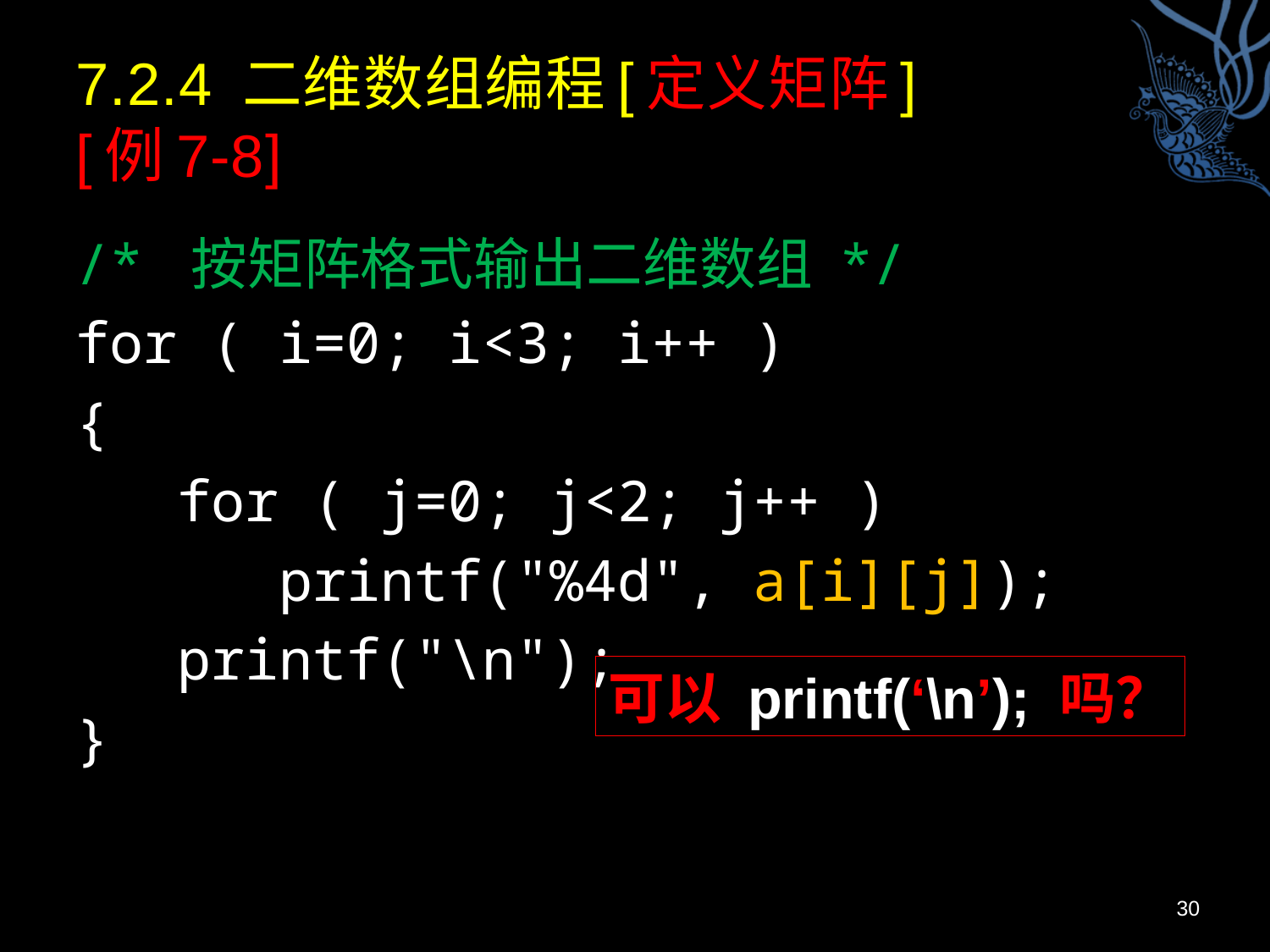

# 7.2.4 二维数组编程[定义矩阵] [例7-8]
/* 按矩阵格式输出二维数组 */
for ( i=0; i<3; i++ )
{
   for ( j=0; j<2; j++ )
      printf("%4d", a[i][j]);
   printf("\n");
}
可以 printf(‘\n’); 吗？
30